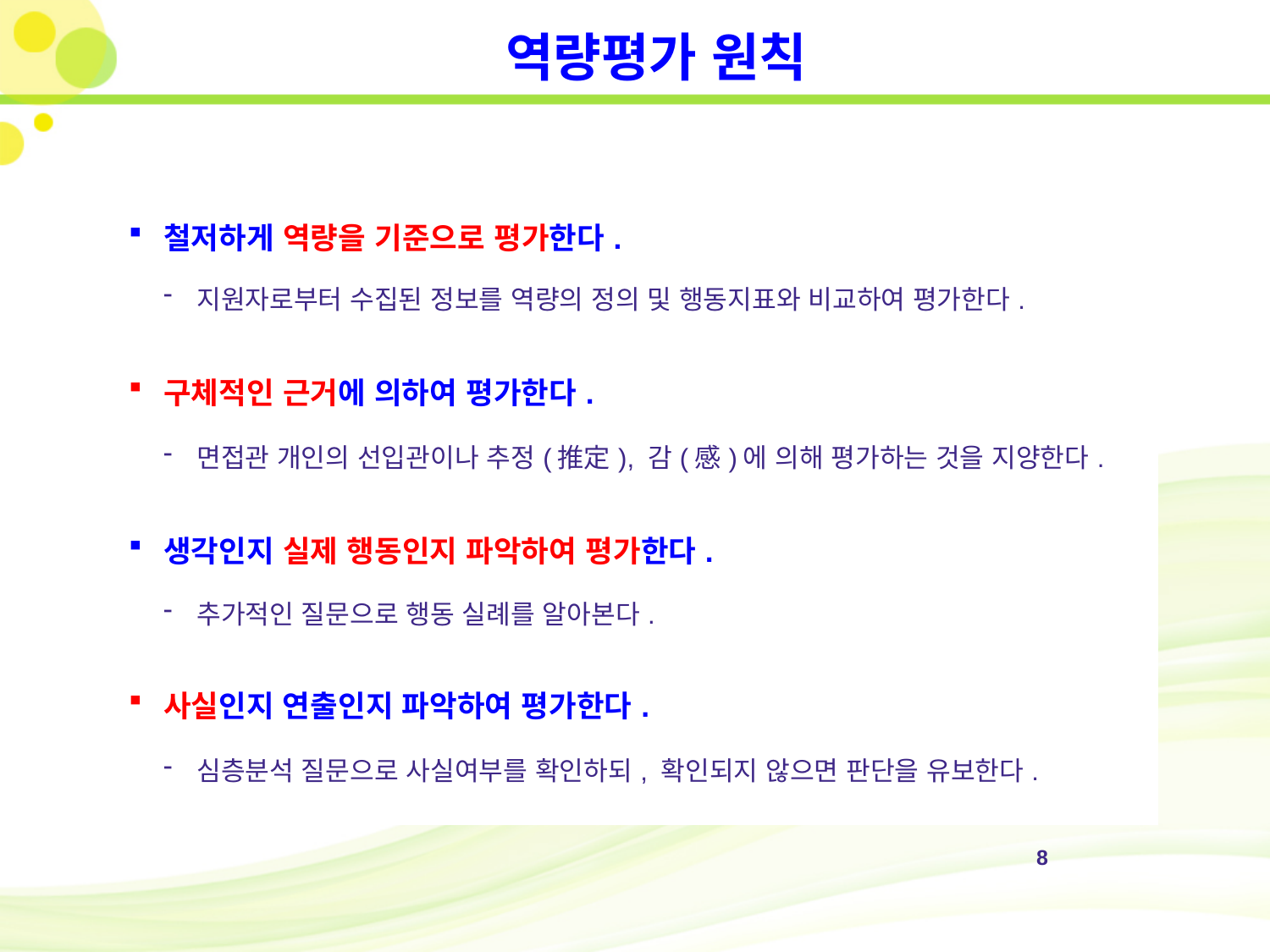

역량평가 원칙
| 철저하게 역량을 기준으로 평가한다. |
| --- |
| 지원자로부터 수집된 정보를 역량의 정의 및 행동지표와 비교하여 평가한다. |
| 구체적인 근거에 의하여 평가한다. |
| 면접관 개인의 선입관이나 추정(推定), 감(感)에 의해 평가하는 것을 지양한다. |
| 생각인지 실제 행동인지 파악하여 평가한다. |
| 추가적인 질문으로 행동 실례를 알아본다. |
| 사실인지 연출인지 파악하여 평가한다. |
| 심층분석 질문으로 사실여부를 확인하되, 확인되지 않으면 판단을 유보한다. |
8